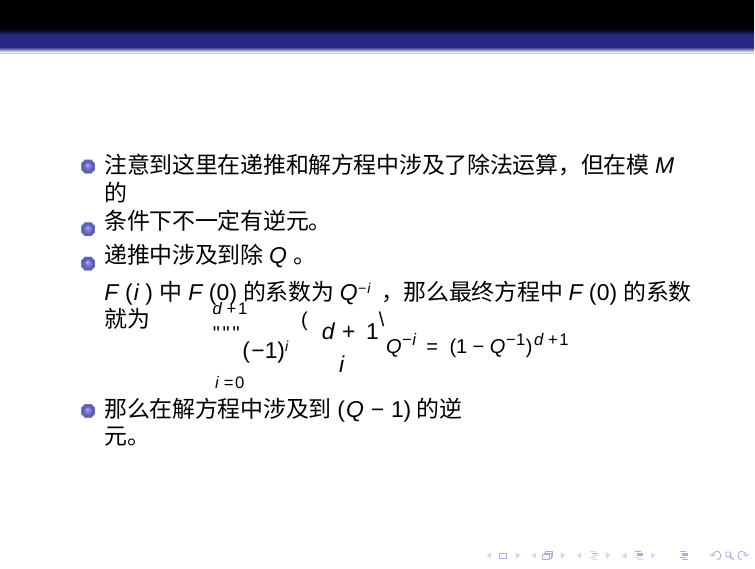

注意到这里在递推和解方程中涉及了除法运算，但在模M的
条件下不一定有逆元。
递推中涉及到除Q。
F (i )中F (0)的系数为Q−i ，那么最终方程中F (0)的系数就为
d +1
"""(−1)i
i =0
(d + 1\
i
Q−i  = (1 − Q−1)d +1
那么在解方程中涉及到(Q − 1)的逆元。